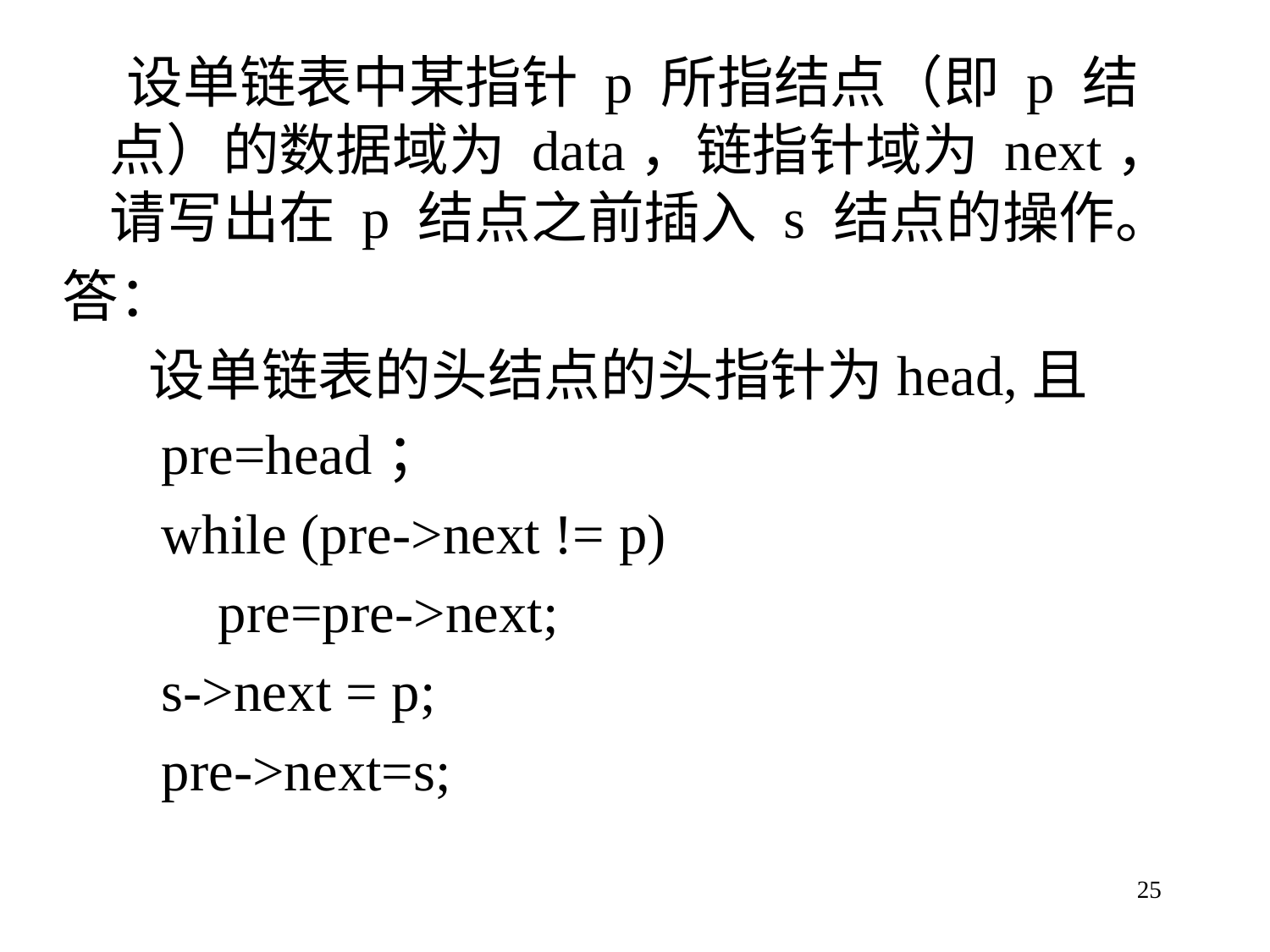

设单链表中某指针 p 所指结点（即 p 结点）的数据域为 data，链指针域为 next，请写出在 p 结点之前插入 s 结点的操作。
答：
	  设单链表的头结点的头指针为head,且
       pre=head；
       while (pre->next != p)
           pre=pre->next;
       s->next = p;
       pre->next=s;
25